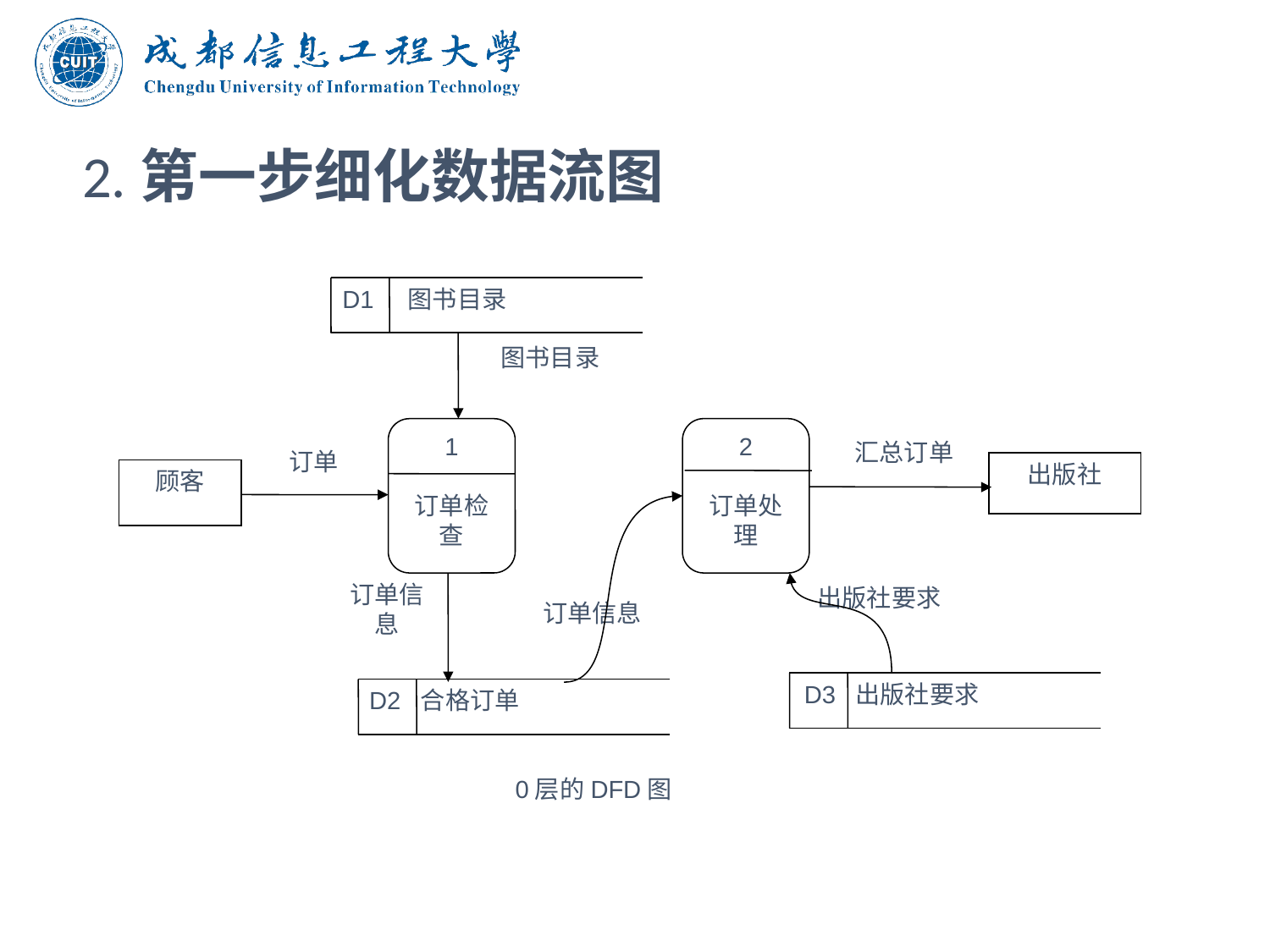

# 2.第一步细化数据流图
  D1    图书目录
图书目录
1

订单检查
2

订单处理
汇总订单
订单
出版社
顾客
订单信息
出版社要求
订单信息
D3  出版社要求
D2  合格订单
 0层的DFD图